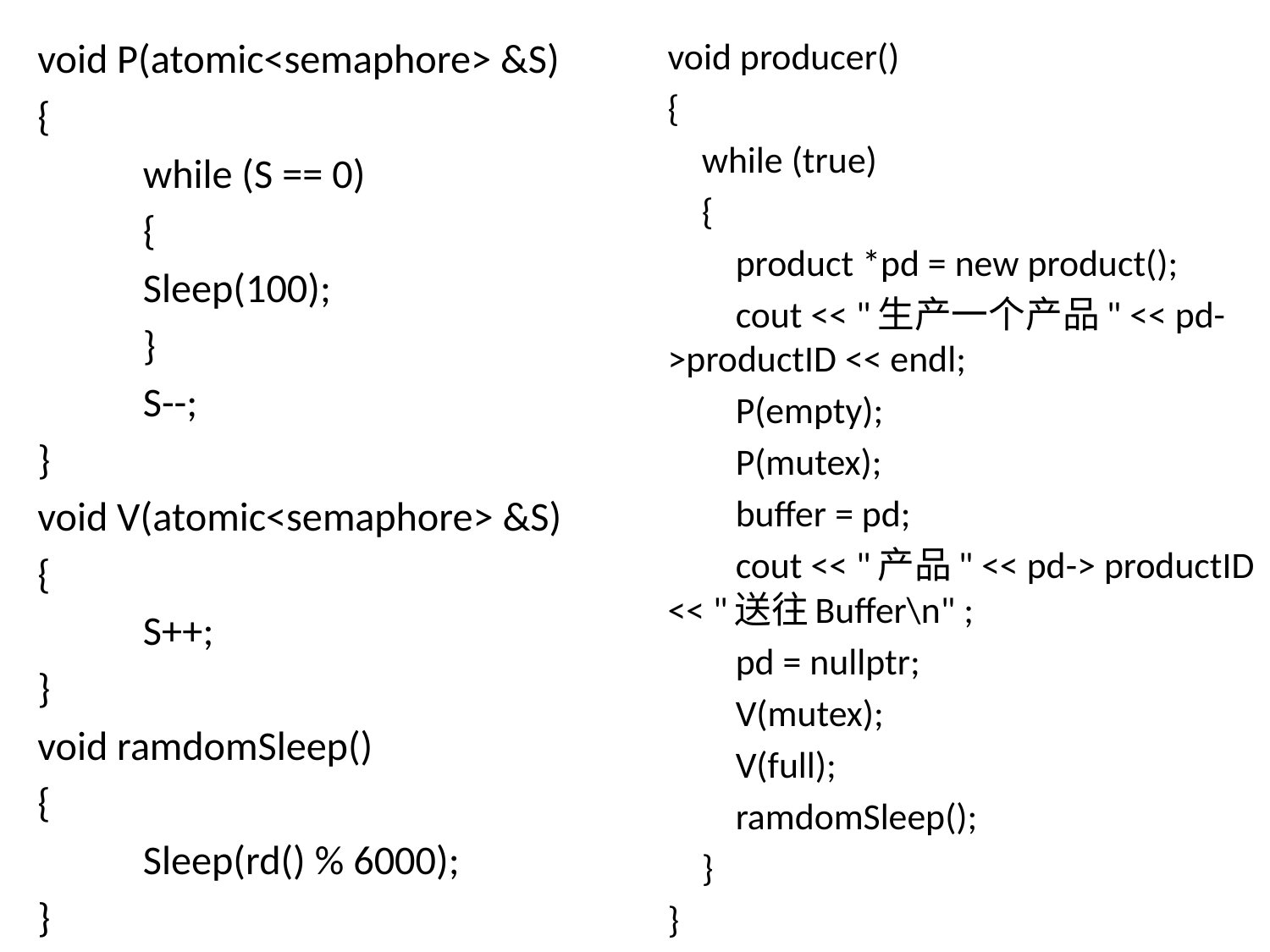

void P(atomic<semaphore> &S)
{
	while (S == 0)
	{
		Sleep(100);
	}
	S--;
}
void V(atomic<semaphore> &S)
{
	S++;
}
void ramdomSleep()
{
	Sleep(rd() % 6000);
}
void producer()
{
    while (true)
    {
        product *pd = new product();
        cout << "生产一个产品" << pd->productID << endl;
        P(empty);
        P(mutex);
        buffer = pd;
        cout << "产品" << pd-> productID << "送往Buffer\n" ;
        pd = nullptr;
        V(mutex);
        V(full);
        ramdomSleep();
    }
}